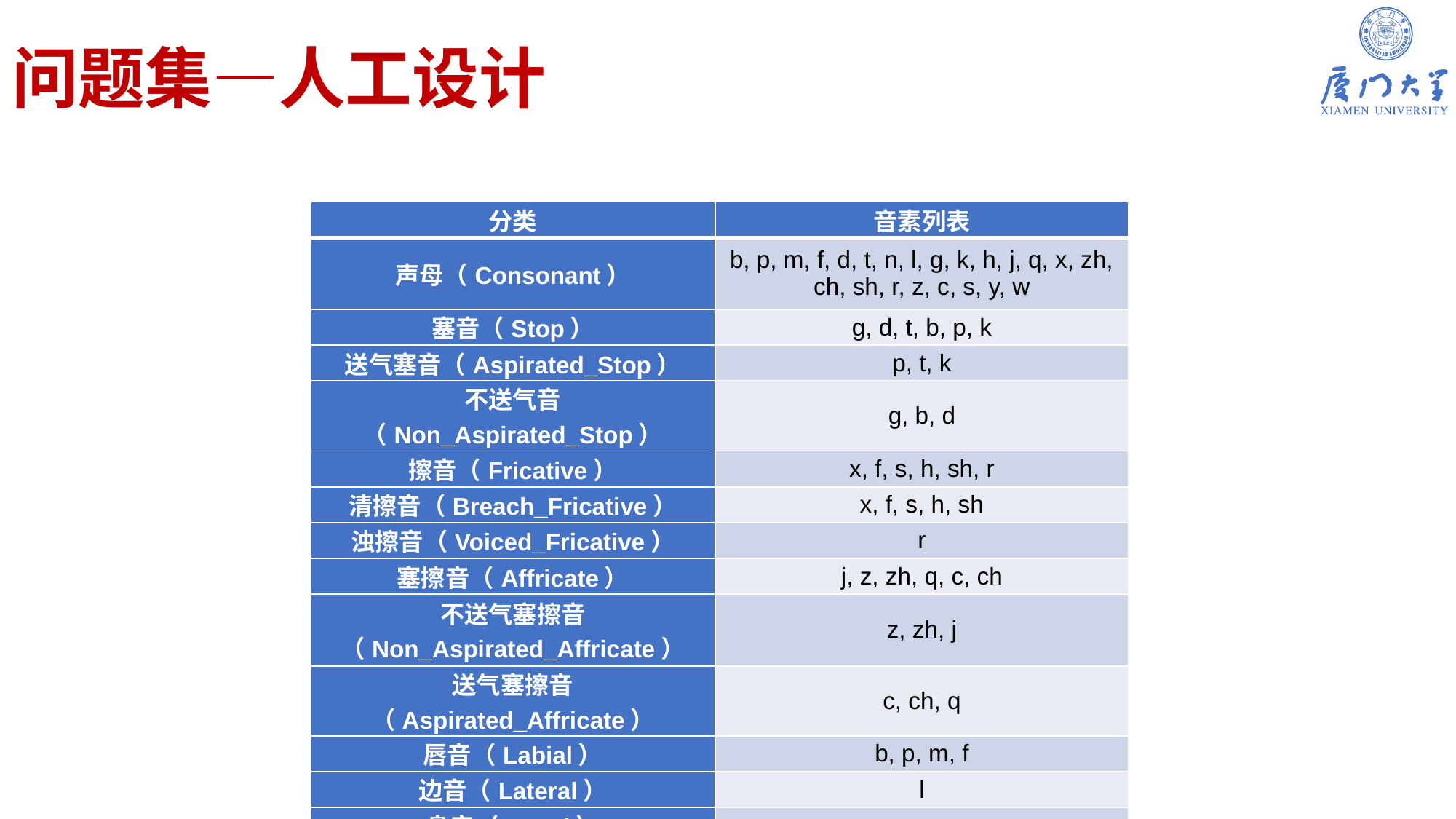

# 问题集—人工设计
| 分类 | 音素列表 |
| --- | --- |
| 声母（Consonant） | b, p, m, f, d, t, n, l, g, k, h, j, q, x, zh, ch, sh, r, z, c, s, y, w |
| 塞音（Stop） | g, d, t, b, p, k |
| 送气塞音（Aspirated\_Stop） | p, t, k |
| 不送气音（Non\_Aspirated\_Stop） | g, b, d |
| 擦音（Fricative） | x, f, s, h, sh, r |
| 清擦音（Breach\_Fricative） | x, f, s, h, sh |
| 浊擦音（Voiced\_Fricative） | r |
| 塞擦音（Affricate） | j, z, zh, q, c, ch |
| 不送气塞擦音（Non\_Aspirated\_Affricate） | z, zh, j |
| 送气塞擦音（Aspirated\_Affricate） | c, ch, q |
| 唇音（Labial） | b, p, m, f |
| 边音（Lateral） | l |
| 鼻音（Nasal） | m, n |